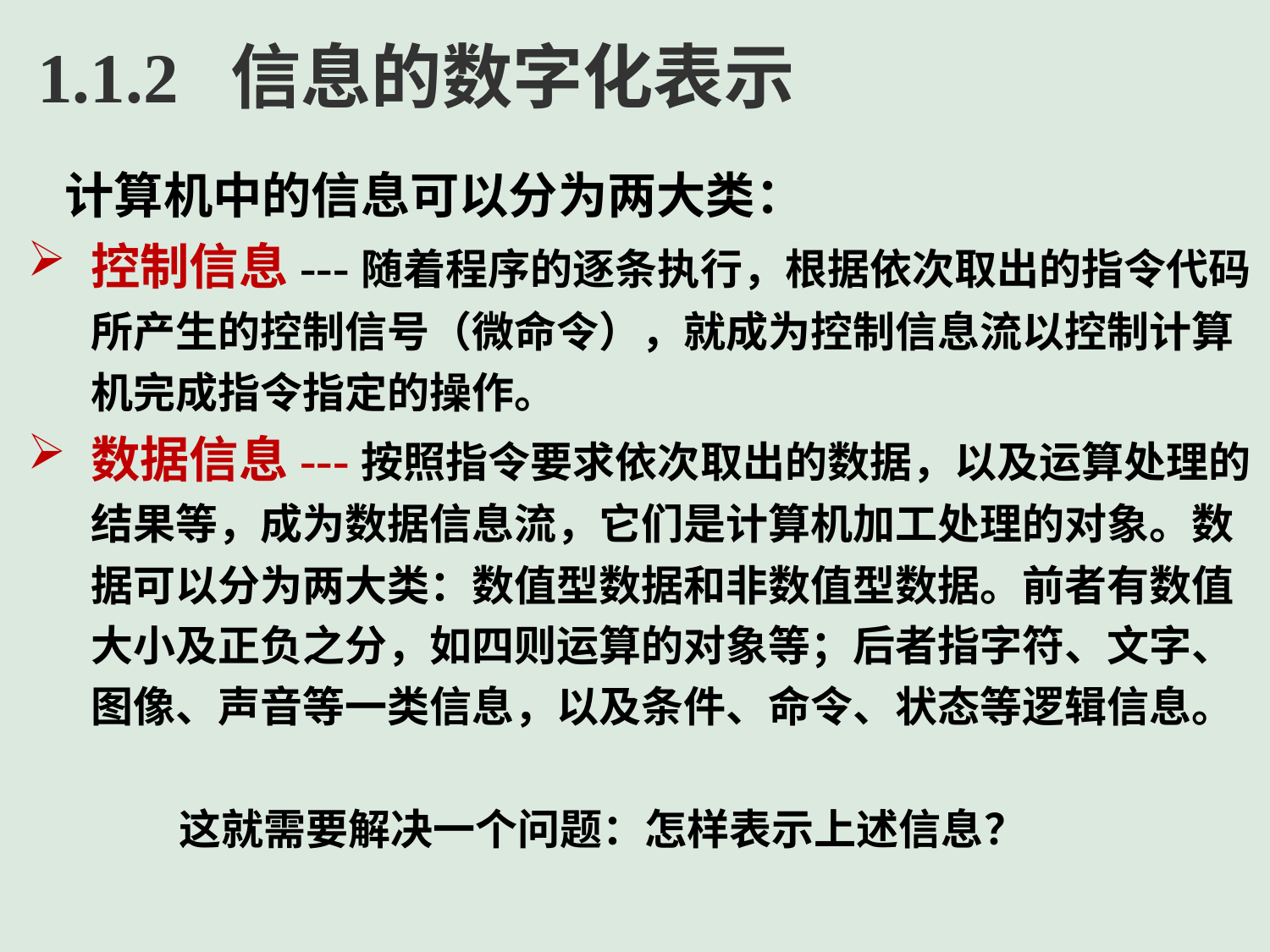

1.1.2  信息的数字化表示
计算机中的信息可以分为两大类：
控制信息---随着程序的逐条执行，根据依次取出的指令代码所产生的控制信号（微命令），就成为控制信息流以控制计算机完成指令指定的操作。
数据信息---按照指令要求依次取出的数据，以及运算处理的结果等，成为数据信息流，它们是计算机加工处理的对象。数据可以分为两大类：数值型数据和非数值型数据。前者有数值大小及正负之分，如四则运算的对象等；后者指字符、文字、图像、声音等一类信息，以及条件、命令、状态等逻辑信息。
这就需要解决一个问题：怎样表示上述信息？